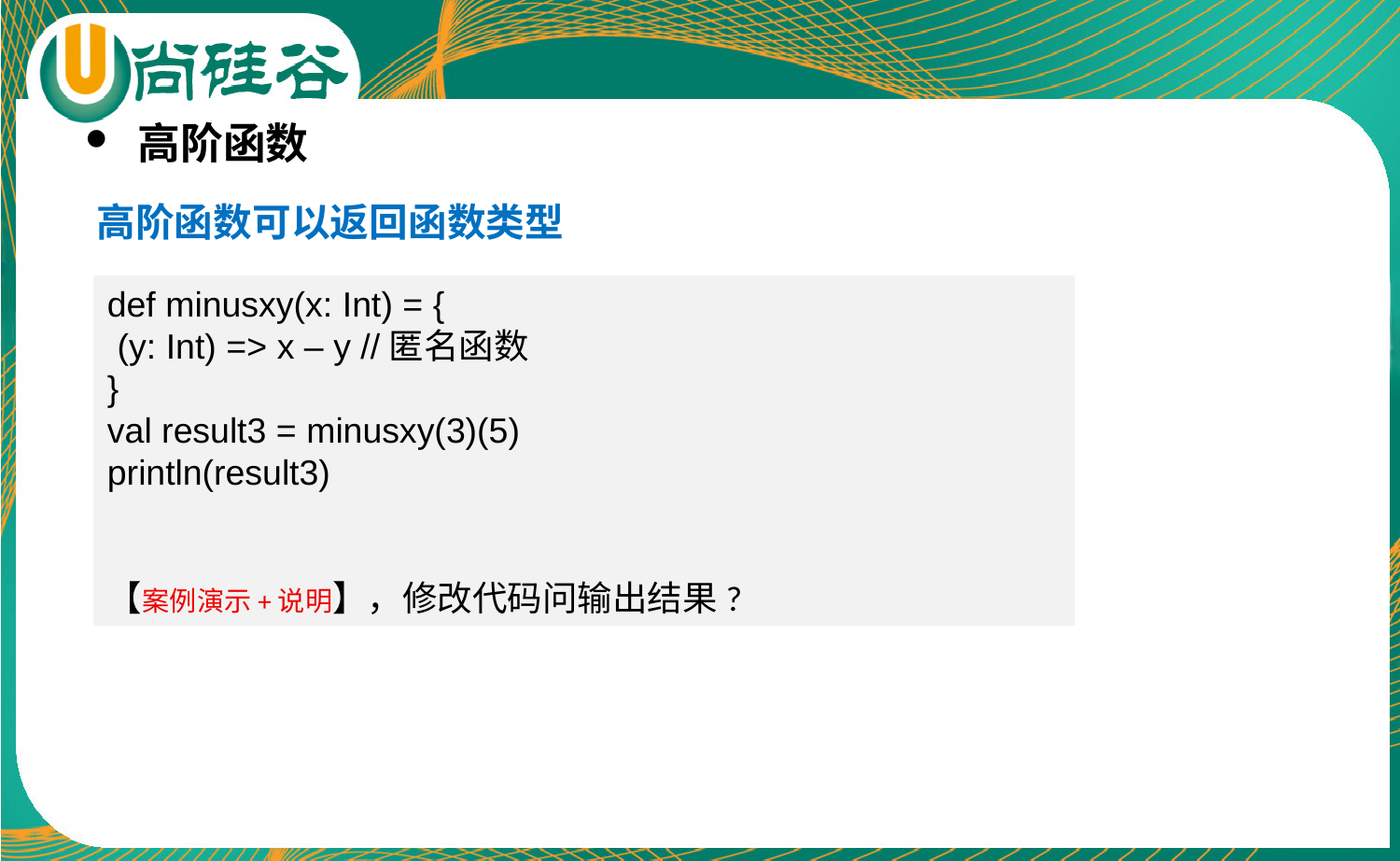

高阶函数

高阶函数可以返回函数类型

def minusxy(x: Int) = {
 (y: Int) => x – y //匿名函数
}
val result3 = minusxy(3)(5)
println(result3)

【案例演示+说明】，修改代码问输出结果?